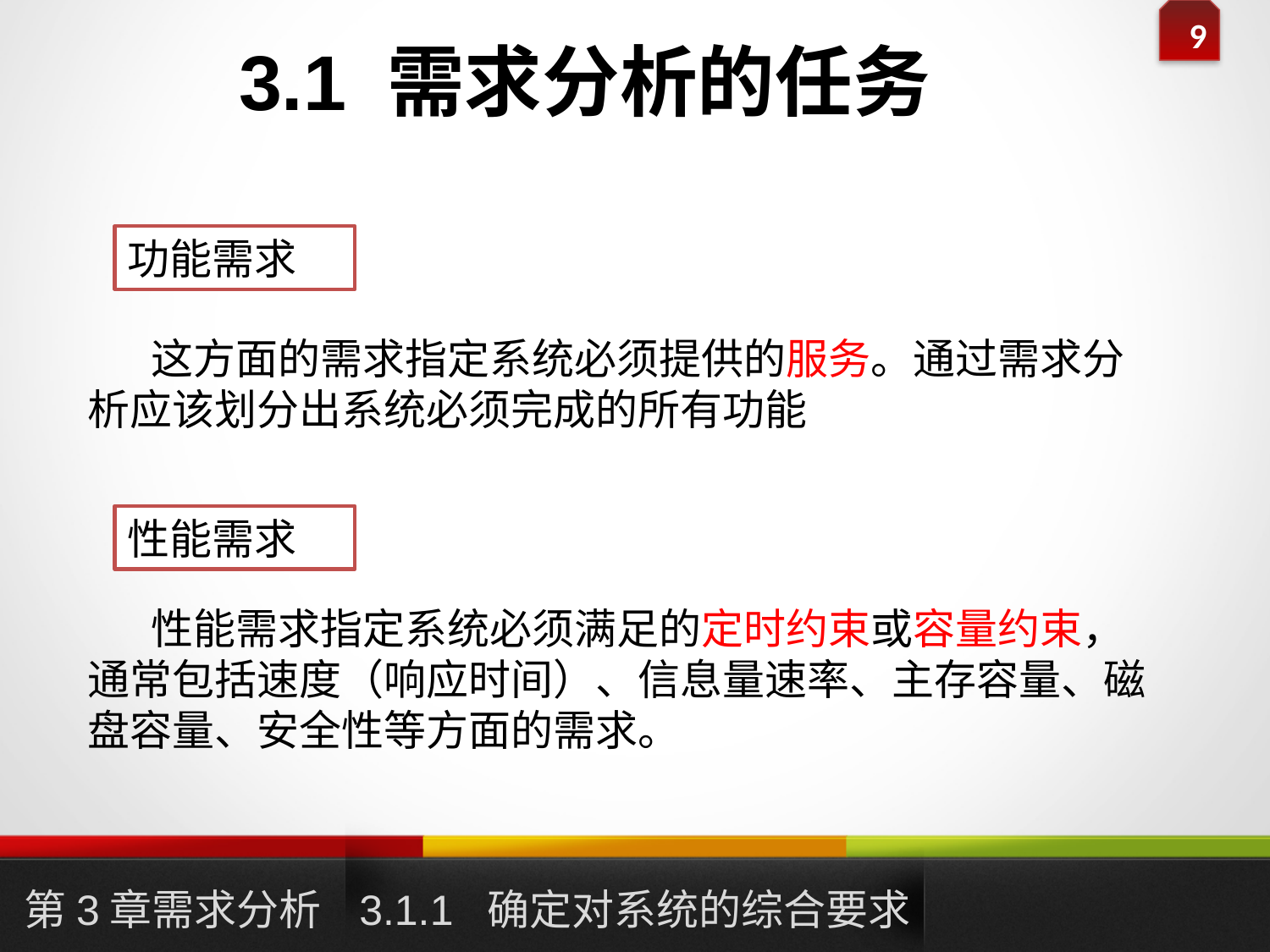

# 3.1 需求分析的任务
功能需求
这方面的需求指定系统必须提供的服务。通过需求分析应该划分出系统必须完成的所有功能
性能需求
性能需求指定系统必须满足的定时约束或容量约束，通常包括速度（响应时间）、信息量速率、主存容量、磁盘容量、安全性等方面的需求。
第3章需求分析
3.1.1  确定对系统的综合要求